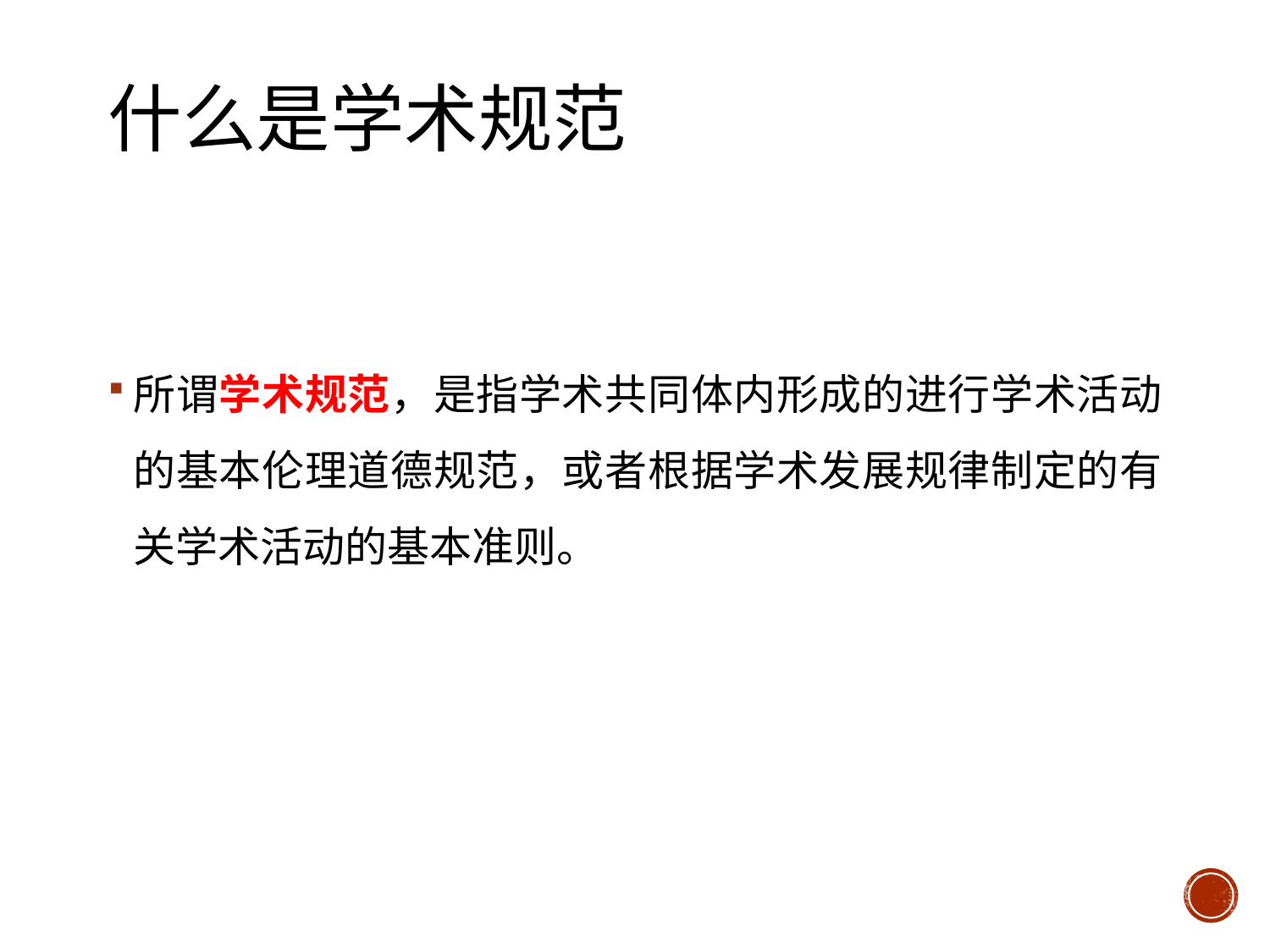

# 什么是学术规范

所谓学术规范，是指学术共同体内形成的进行学术活动的基本伦理道德规范，或者根据学术发展规律制定的有关学术活动的基本准则。